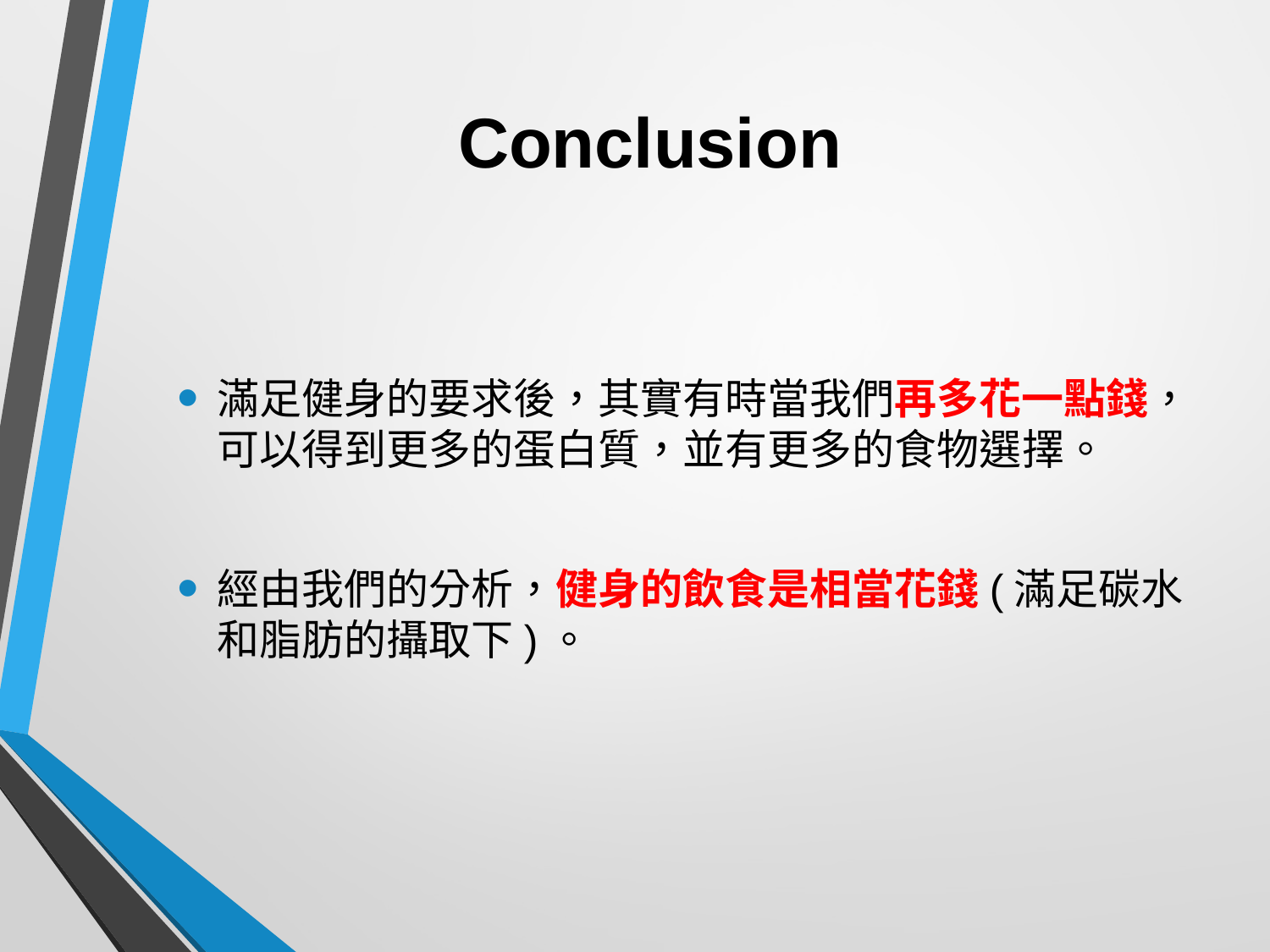

# Conclusion
滿足健身的要求後，其實有時當我們再多花一點錢，可以得到更多的蛋白質，並有更多的食物選擇。

經由我們的分析，健身的飲食是相當花錢(滿足碳水和脂肪的攝取下)。